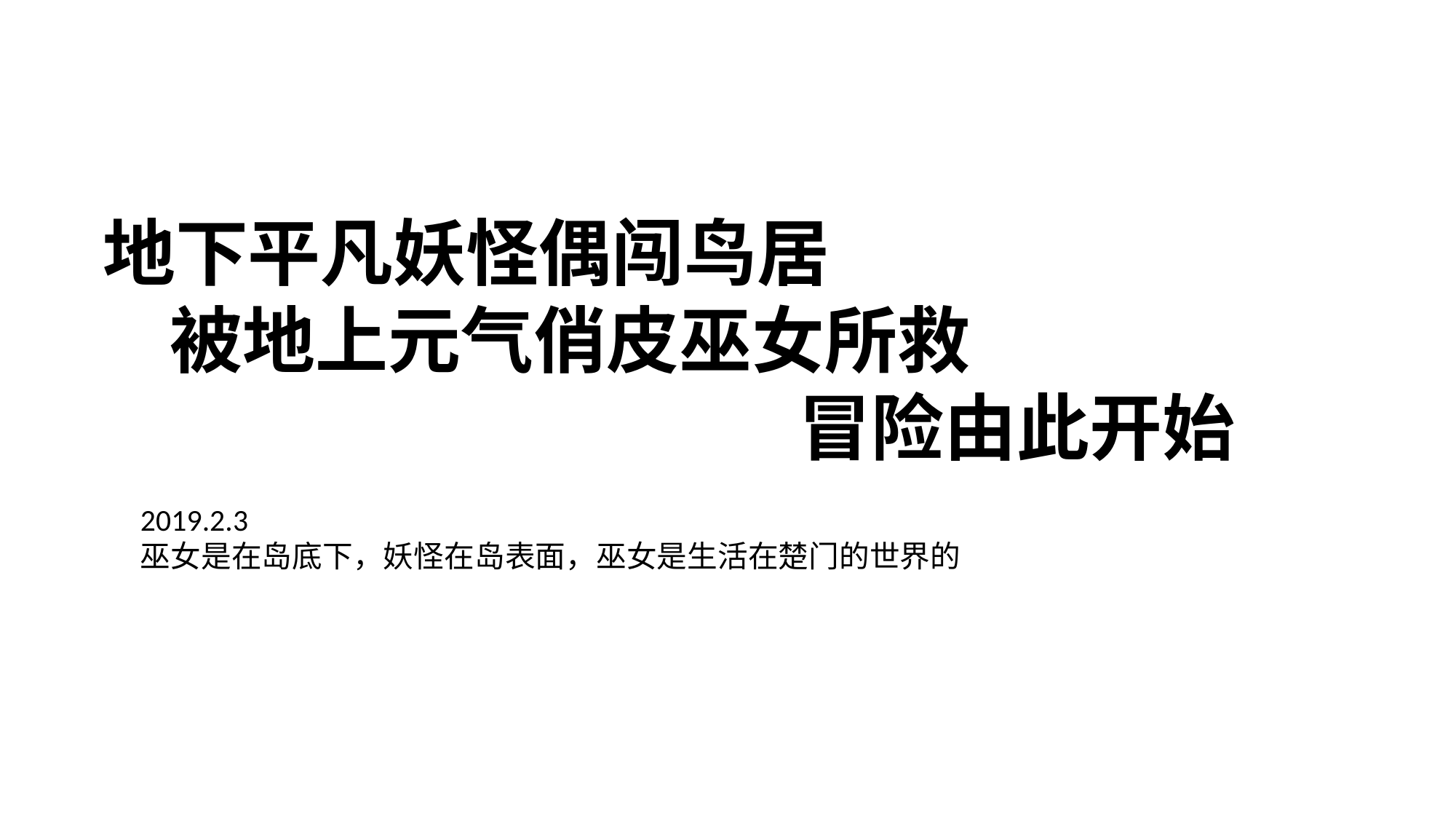

地下平凡妖怪偶闯鸟居
   被地上元气俏皮巫女所救
                                         冒险由此开始
2019.2.3
巫女是在岛底下，妖怪在岛表面，巫女是生活在楚门的世界的